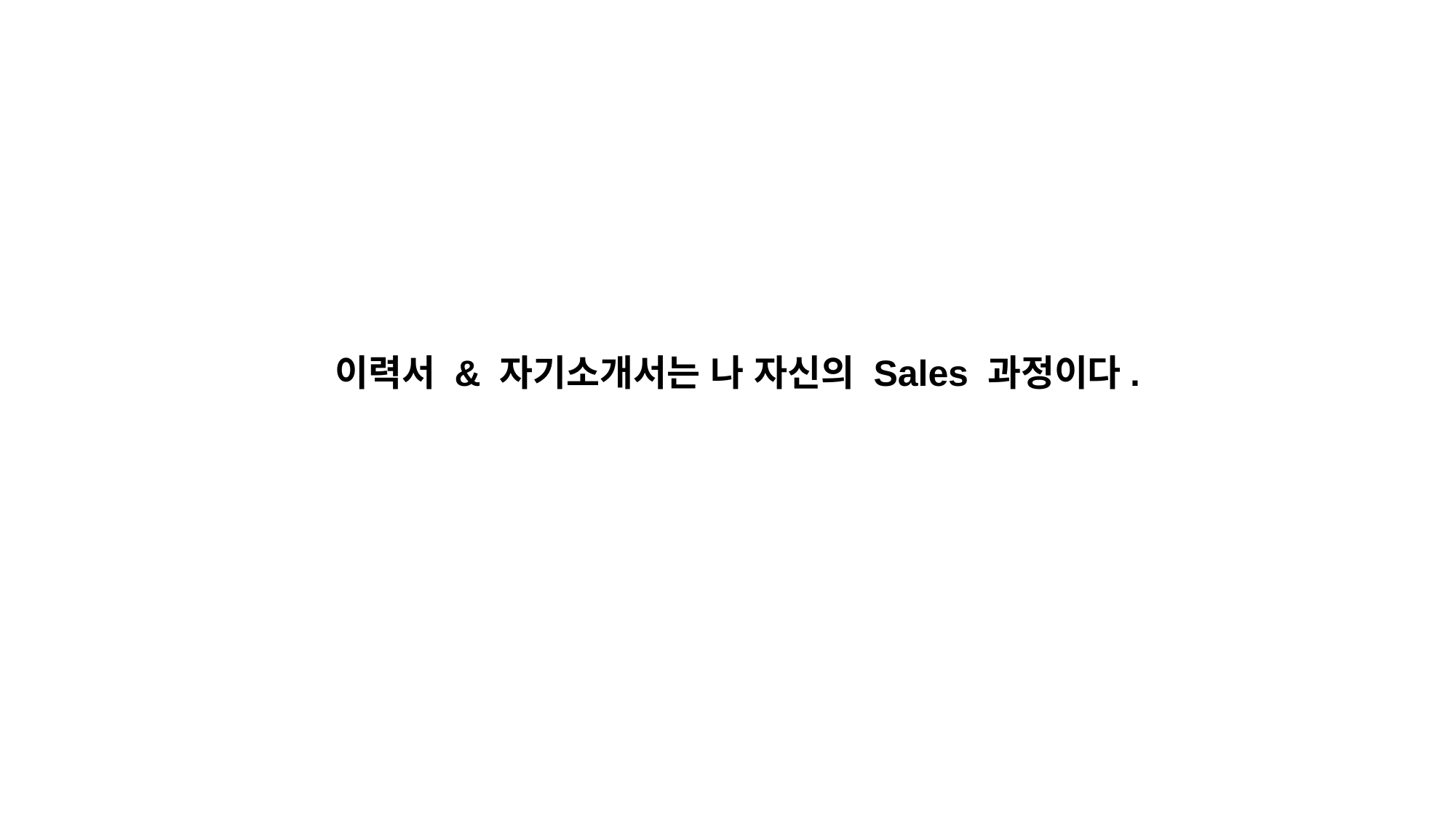

이력서 & 자기소개서는 나 자신의 Sales 과정이다.